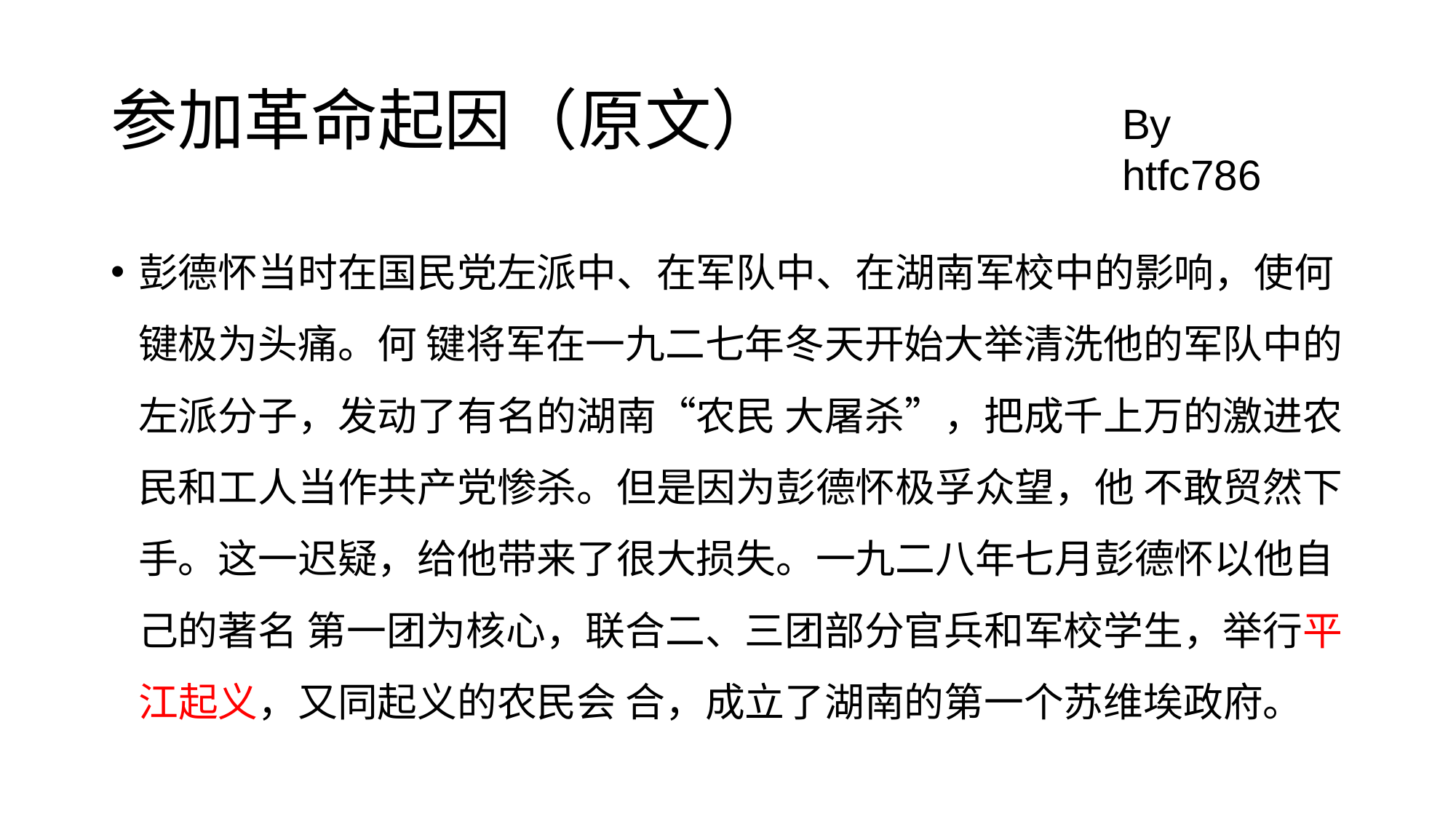

# 参加革命起因（原文）
By htfc786
彭德怀当时在国民党左派中、在军队中、在湖南军校中的影响，使何键极为头痛。何 键将军在一九二七年冬天开始大举清洗他的军队中的左派分子，发动了有名的湖南“农民 大屠杀”，把成千上万的激进农民和工人当作共产党惨杀。但是因为彭德怀极孚众望，他 不敢贸然下手。这一迟疑，给他带来了很大损失。一九二八年七月彭德怀以他自己的著名 第一团为核心，联合二、三团部分官兵和军校学生，举行平江起义，又同起义的农民会 合，成立了湖南的第一个苏维埃政府。